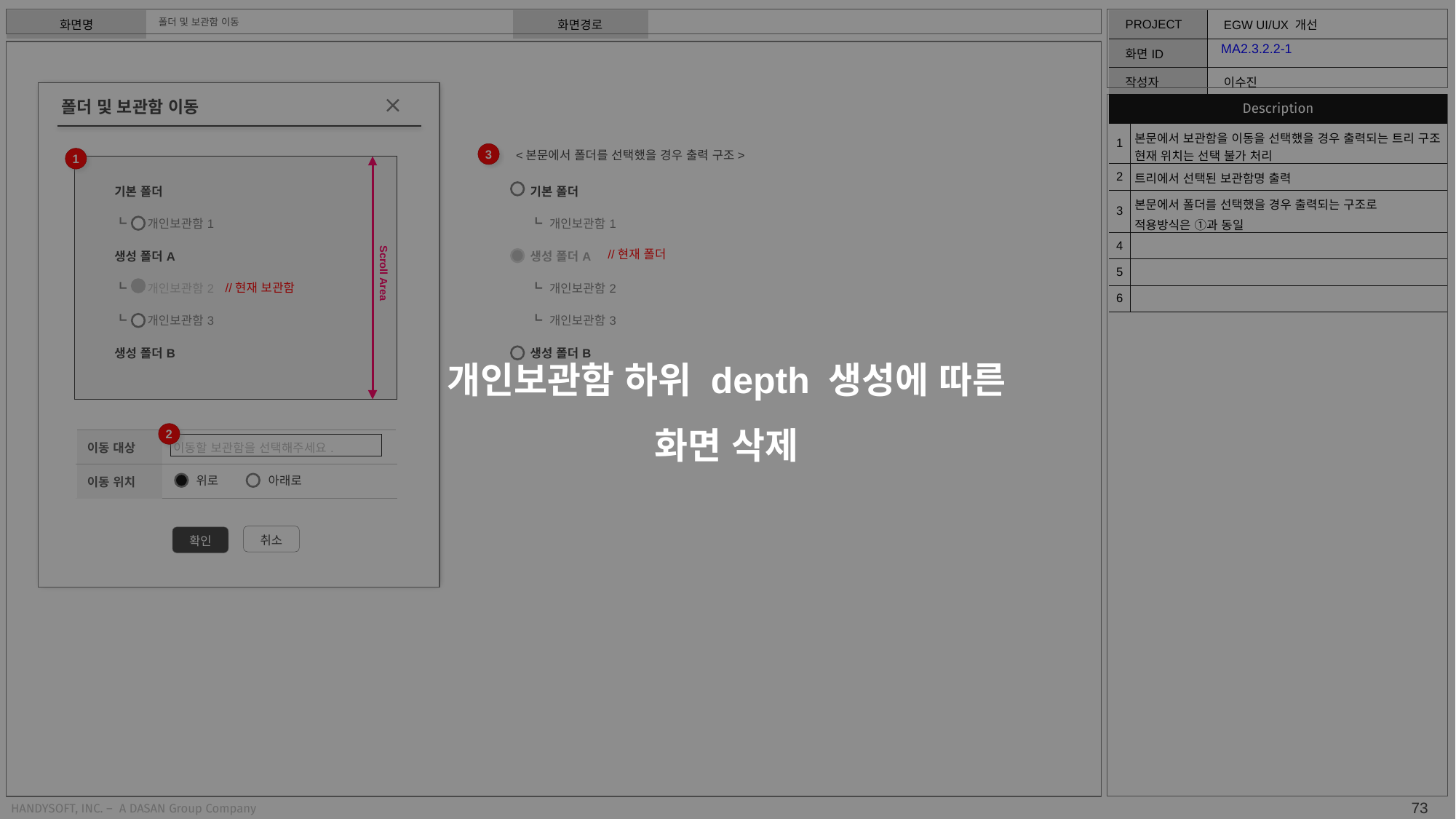

개인보관함 하위 depth 생성에 따른
화면 삭제
# 폴더 및 보관함 이동
MA2.3.2.2-1

| Description |  |
| --- | --- |
| 1 | 본문에서 보관함을 이동을 선택했을 경우 출력되는 트리 구조 현재 위치는 선택 불가 처리 |
| 2 | 트리에서 선택된 보관함명 출력 |
| 3 | 본문에서 폴더를 선택했을 경우 출력되는 구조로 적용방식은 ①과 동일 |
| 4 |  |
| 5 |  |
| 6 |  |
폴더 및 보관함 이동

<본문에서 폴더를 선택했을 경우 출력 구조>
3
1

| 기본 폴더 |
| --- |
| ┗ 개인보관함1 |
| 생성 폴더A |
| ┗ 개인보관함2 |
| ┗ 개인보관함3 |
| 생성 폴더B |
| 기본 폴더 |
| --- |
| ┗ 개인보관함1 |
| 생성 폴더A |
| ┗ 개인보관함2 |
| ┗ 개인보관함3 |
| 생성 폴더B |

//현재 폴더

Scroll Area
//현재 보관함

2
| 이동 대상 | 이동할 보관함을 선택해주세요. |
| --- | --- |
| 이동 위치 |  |

위로

아래로

취소
확인